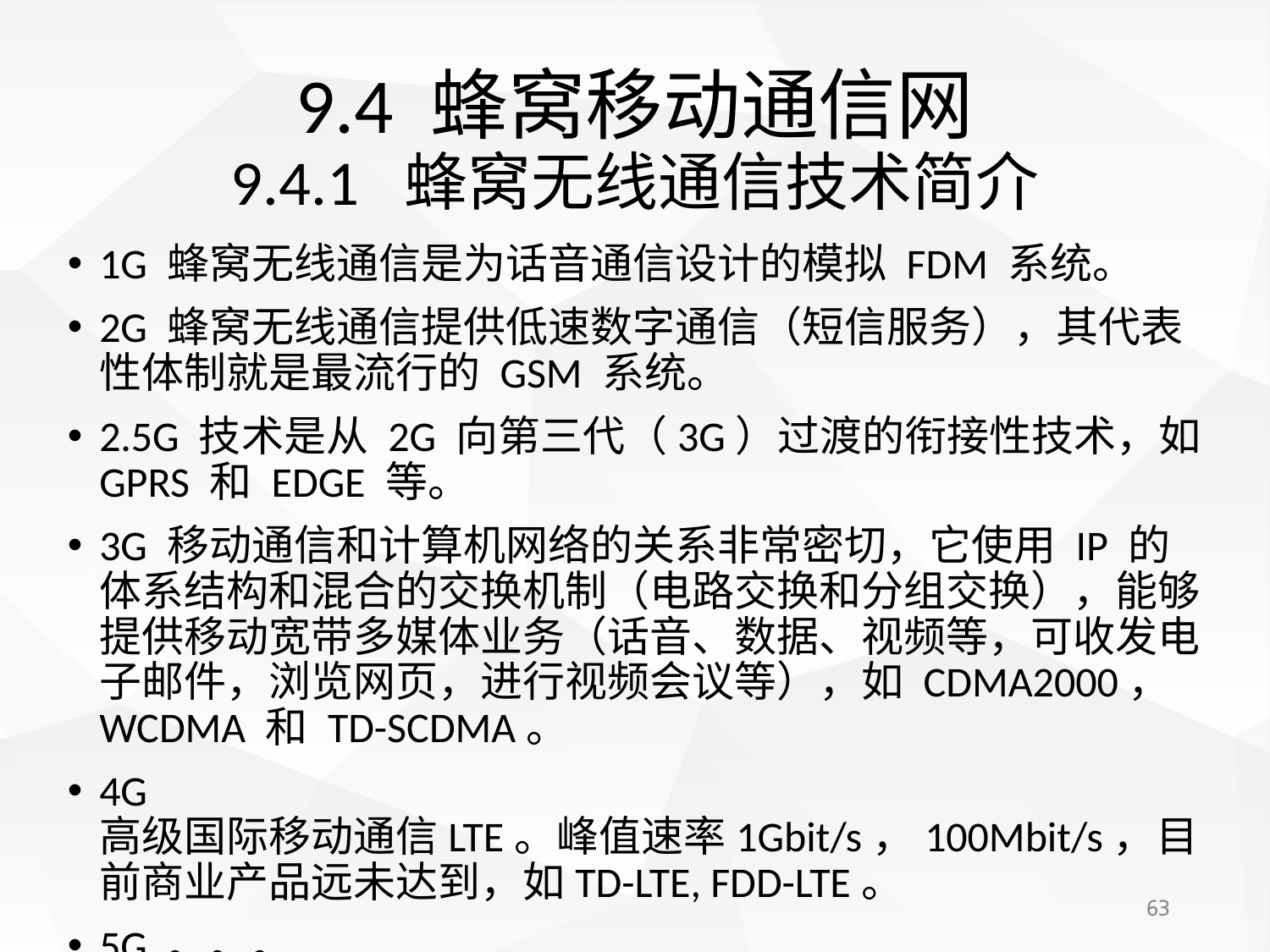

# 9.4 蜂窝移动通信网 9.4.1  蜂窝无线通信技术简介
1G 蜂窝无线通信是为话音通信设计的模拟 FDM 系统。
2G 蜂窝无线通信提供低速数字通信（短信服务），其代表性体制就是最流行的 GSM 系统。
2.5G 技术是从 2G 向第三代（3G）过渡的衔接性技术，如 GPRS 和 EDGE 等。
3G 移动通信和计算机网络的关系非常密切，它使用 IP 的体系结构和混合的交换机制（电路交换和分组交换），能够提供移动宽带多媒体业务（话音、数据、视频等，可收发电子邮件，浏览网页，进行视频会议等），如 CDMA2000，WCDMA 和 TD-SCDMA。
4G 高级国际移动通信LTE。峰值速率1Gbit/s，100Mbit/s，目前商业产品远未达到，如TD-LTE, FDD-LTE。
5G 。。。
63